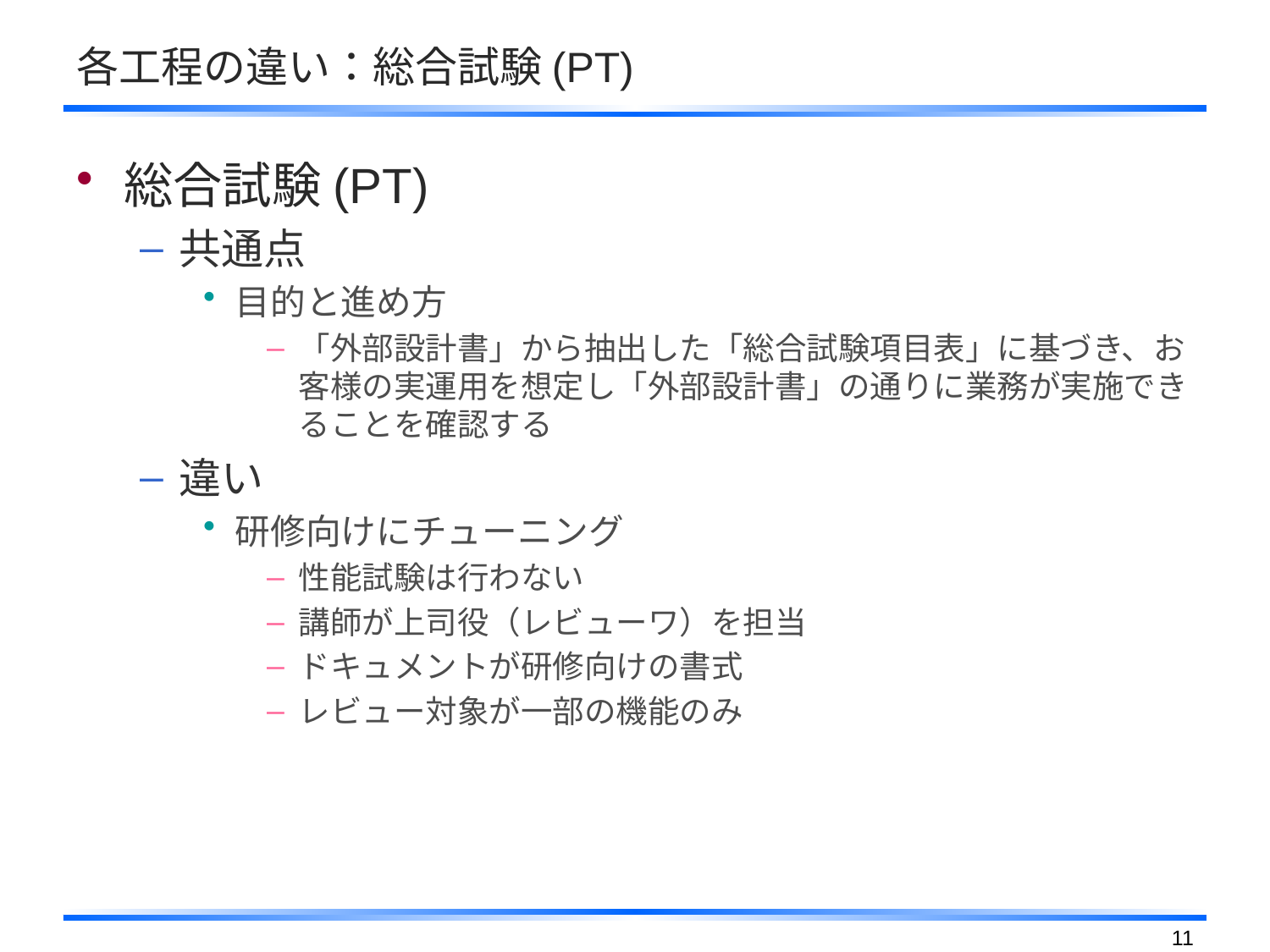

# 各工程の違い：総合試験(PT)
総合試験(PT)
共通点
目的と進め方
「外部設計書」から抽出した「総合試験項目表」に基づき、お客様の実運用を想定し「外部設計書」の通りに業務が実施できることを確認する
違い
研修向けにチューニング
性能試験は行わない
講師が上司役（レビューワ）を担当
ドキュメントが研修向けの書式
レビュー対象が一部の機能のみ
11